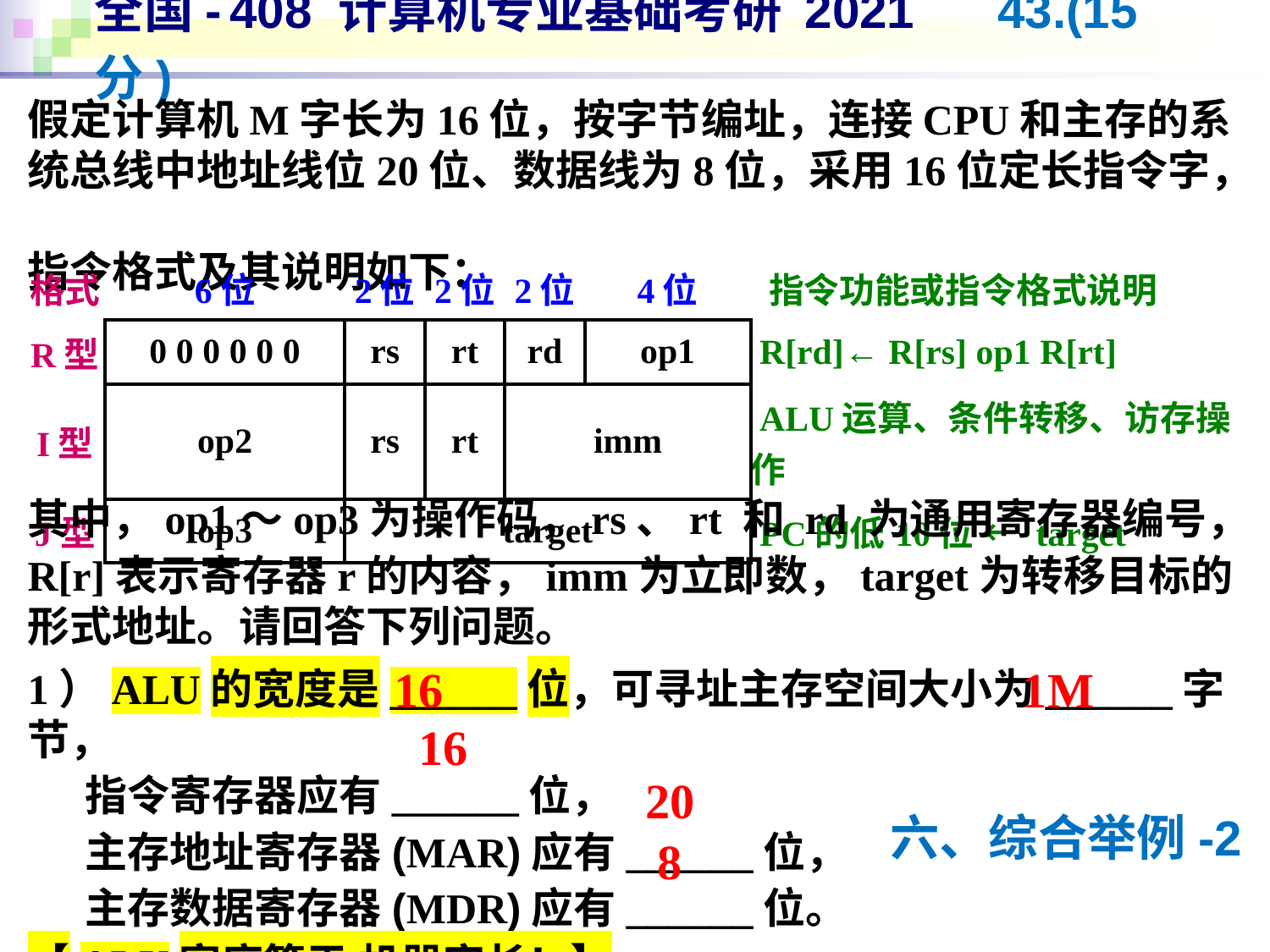

# 全国- 408 计算机专业基础考研 2021      43.(15分)
假定计算机M字长为16位，按字节编址，连接CPU和主存的系统总线中地址线位20位、数据线为8位，采用16位定长指令字，
指令格式及其说明如下：
| 格式 | 6位 | 2位 | 2位 | 2位 | 4位 | 指令功能或指令格式说明 |
| --- | --- | --- | --- | --- | --- | --- |
| R型 | 0 0 0 0 0 0 | rs | rt | rd | op1 | R[rd]← R[rs] op1 R[rt] |
| I型 | op2 | rs | rt | imm |  | ALU运算、条件转移、访存操作 |
| J型 | op3 | target |  |  |  | PC的低10位 ← target |
其中，op1～op3为操作码，rs、rt 和 rd 为通用寄存器编号，
R[r]表示寄存器r的内容，imm为立即数，target为转移目标的形式地址。请回答下列问题。
16
1M
1）ALU的宽度是______位，可寻址主存空间大小为______字节，
     指令寄存器应有______位，
     主存地址寄存器(MAR)应有______位，
     主存数据寄存器(MDR)应有______位。
【ALU宽度等于 机器字长！】
16
20
六、综合举例-2
8
53